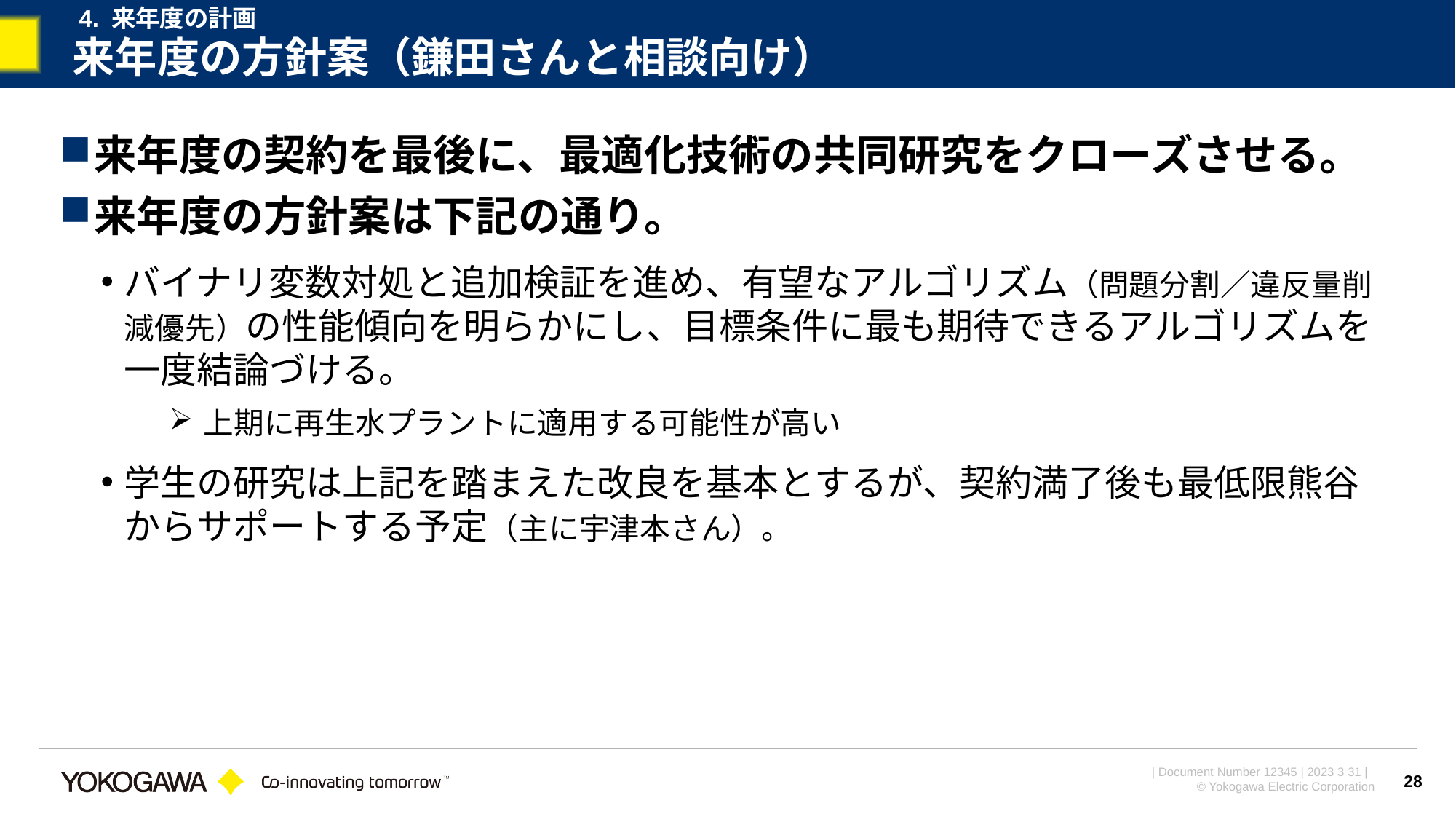

4. 来年度の計画
# 来年度の方針案（鎌田さんと相談向け）
来年度の契約を最後に、最適化技術の共同研究をクローズさせる。
来年度の方針案は下記の通り。
バイナリ変数対処と追加検証を進め、有望なアルゴリズム（問題分割／違反量削減優先）の性能傾向を明らかにし、目標条件に最も期待できるアルゴリズムを一度結論づける。
上期に再生水プラントに適用する可能性が高い
学生の研究は上記を踏まえた改良を基本とするが、契約満了後も最低限熊谷からサポートする予定（主に宇津本さん）。
28